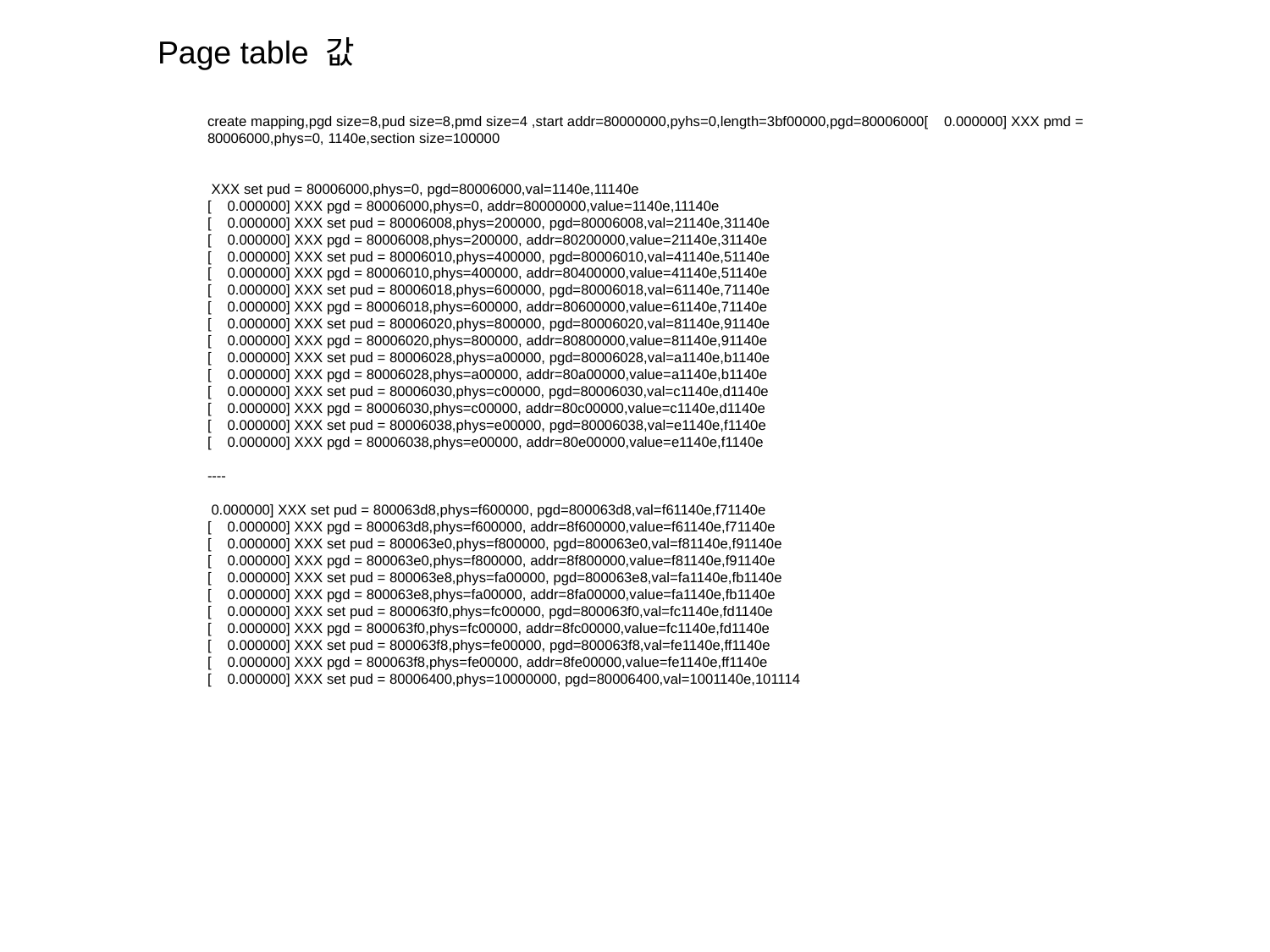

Page table 값
create mapping,pgd size=8,pud size=8,pmd size=4 ,start addr=80000000,pyhs=0,length=3bf00000,pgd=80006000[    0.000000] XXX pmd = 80006000,phys=0, 1140e,section size=100000

 XXX set pud = 80006000,phys=0, pgd=80006000,val=1140e,11140e
[    0.000000] XXX pgd = 80006000,phys=0, addr=80000000,value=1140e,11140e
[    0.000000] XXX set pud = 80006008,phys=200000, pgd=80006008,val=21140e,31140e
[    0.000000] XXX pgd = 80006008,phys=200000, addr=80200000,value=21140e,31140e
[    0.000000] XXX set pud = 80006010,phys=400000, pgd=80006010,val=41140e,51140e
[    0.000000] XXX pgd = 80006010,phys=400000, addr=80400000,value=41140e,51140e
[    0.000000] XXX set pud = 80006018,phys=600000, pgd=80006018,val=61140e,71140e
[    0.000000] XXX pgd = 80006018,phys=600000, addr=80600000,value=61140e,71140e
[    0.000000] XXX set pud = 80006020,phys=800000, pgd=80006020,val=81140e,91140e
[    0.000000] XXX pgd = 80006020,phys=800000, addr=80800000,value=81140e,91140e
[    0.000000] XXX set pud = 80006028,phys=a00000, pgd=80006028,val=a1140e,b1140e
[    0.000000] XXX pgd = 80006028,phys=a00000, addr=80a00000,value=a1140e,b1140e
[    0.000000] XXX set pud = 80006030,phys=c00000, pgd=80006030,val=c1140e,d1140e
[    0.000000] XXX pgd = 80006030,phys=c00000, addr=80c00000,value=c1140e,d1140e
[    0.000000] XXX set pud = 80006038,phys=e00000, pgd=80006038,val=e1140e,f1140e
[    0.000000] XXX pgd = 80006038,phys=e00000, addr=80e00000,value=e1140e,f1140e

----

 0.000000] XXX set pud = 800063d8,phys=f600000, pgd=800063d8,val=f61140e,f71140e
[    0.000000] XXX pgd = 800063d8,phys=f600000, addr=8f600000,value=f61140e,f71140e
[    0.000000] XXX set pud = 800063e0,phys=f800000, pgd=800063e0,val=f81140e,f91140e
[    0.000000] XXX pgd = 800063e0,phys=f800000, addr=8f800000,value=f81140e,f91140e
[    0.000000] XXX set pud = 800063e8,phys=fa00000, pgd=800063e8,val=fa1140e,fb1140e
[    0.000000] XXX pgd = 800063e8,phys=fa00000, addr=8fa00000,value=fa1140e,fb1140e
[    0.000000] XXX set pud = 800063f0,phys=fc00000, pgd=800063f0,val=fc1140e,fd1140e
[    0.000000] XXX pgd = 800063f0,phys=fc00000, addr=8fc00000,value=fc1140e,fd1140e
[    0.000000] XXX set pud = 800063f8,phys=fe00000, pgd=800063f8,val=fe1140e,ff1140e
[    0.000000] XXX pgd = 800063f8,phys=fe00000, addr=8fe00000,value=fe1140e,ff1140e
[    0.000000] XXX set pud = 80006400,phys=10000000, pgd=80006400,val=1001140e,101114